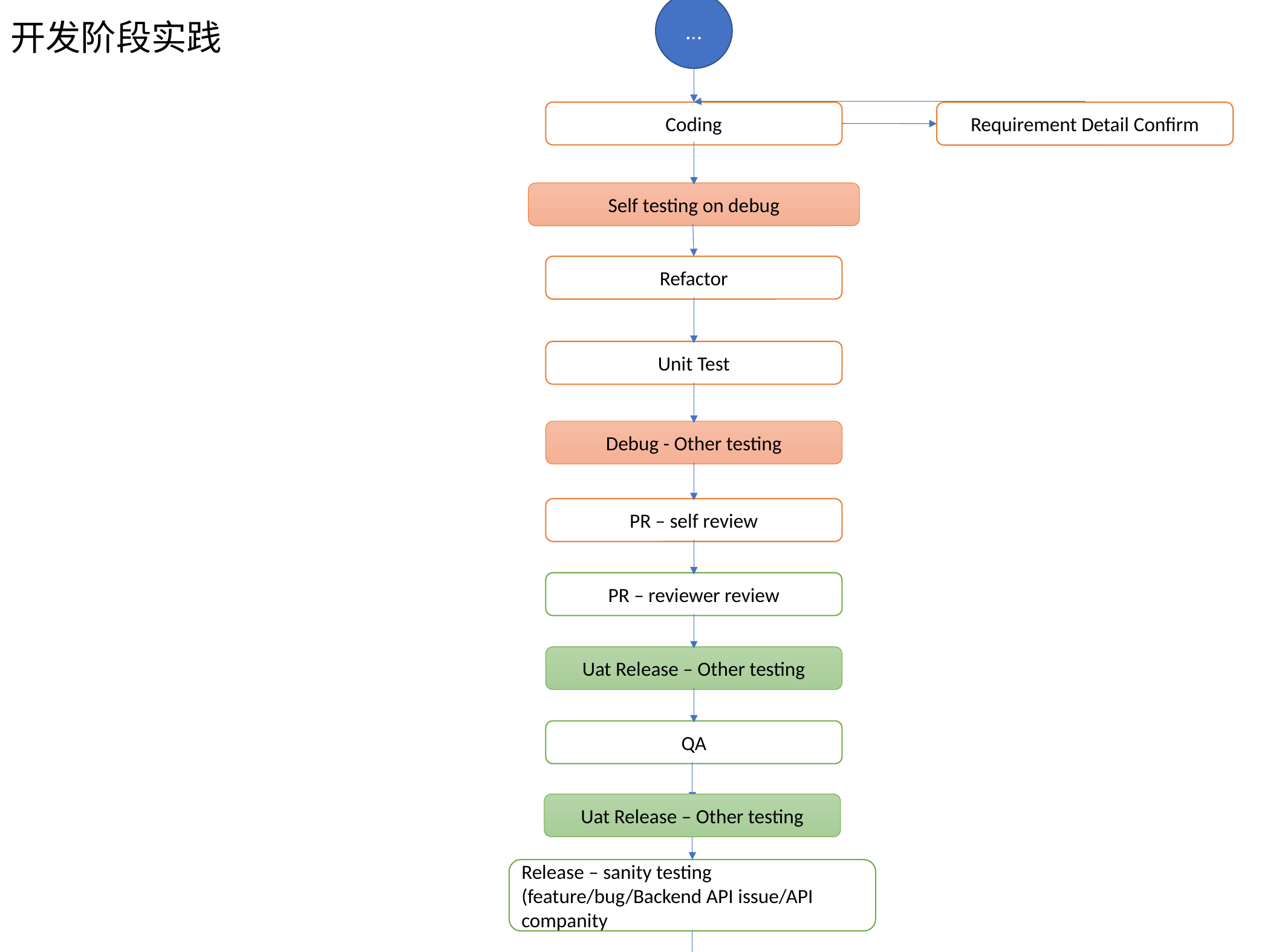

…
# 开发阶段实践
Coding
Requirement Detail Confirm
Self testing on debug
Refactor
Unit Test
Debug - Other testing
PR – self review
PR – reviewer review
Uat Release – Other testing
QA
Uat Release – Other testing
Release – sanity testing (feature/bug/Backend API issue/API companity
…